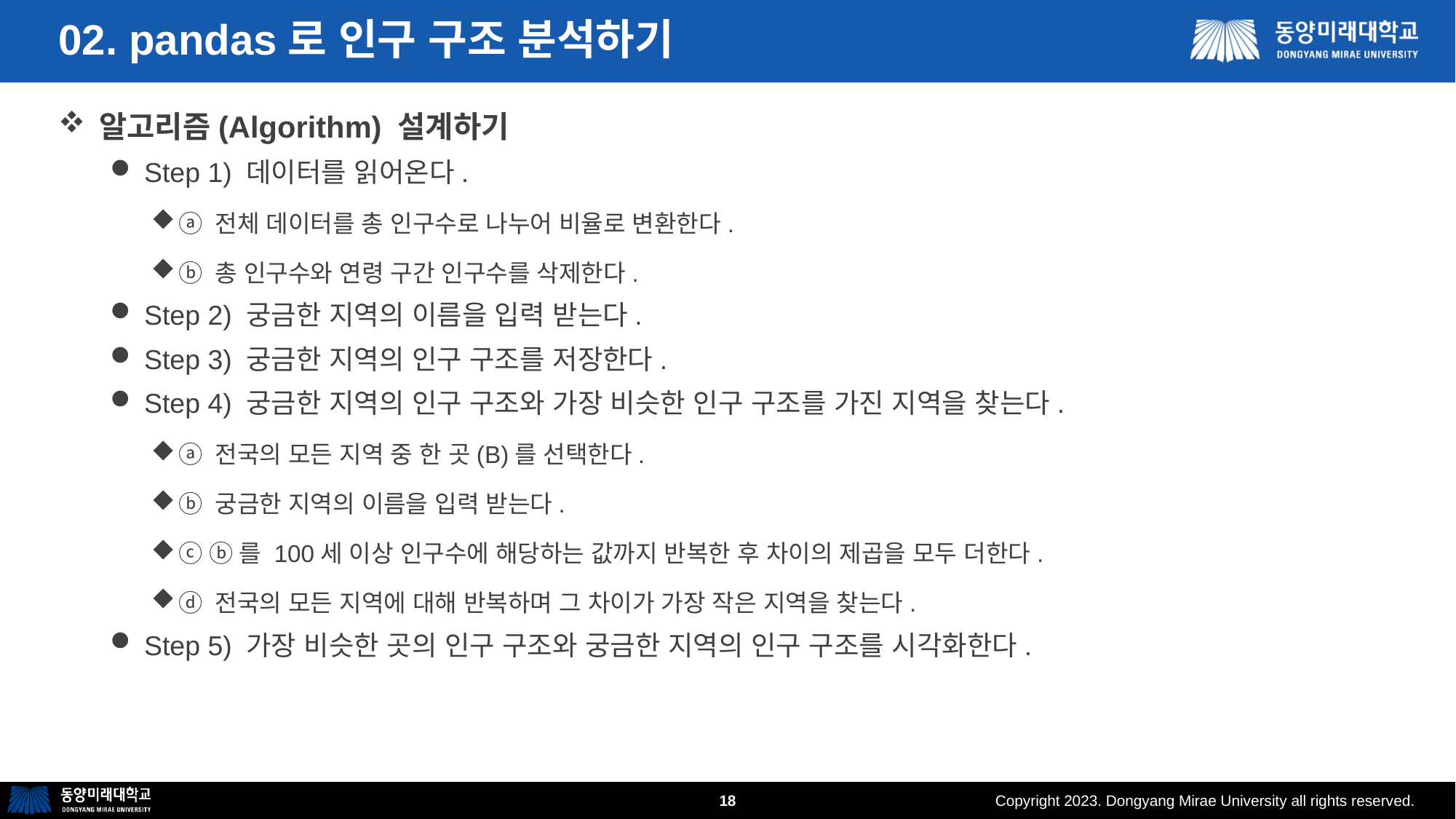

# 02. pandas로 인구 구조 분석하기
알고리즘(Algorithm) 설계하기
Step 1) 데이터를 읽어온다.
ⓐ 전체 데이터를 총 인구수로 나누어 비율로 변환한다.
ⓑ 총 인구수와 연령 구간 인구수를 삭제한다.
Step 2) 궁금한 지역의 이름을 입력 받는다.
Step 3) 궁금한 지역의 인구 구조를 저장한다.
Step 4) 궁금한 지역의 인구 구조와 가장 비슷한 인구 구조를 가진 지역을 찾는다.
ⓐ 전국의 모든 지역 중 한 곳(B)를 선택한다.
ⓑ 궁금한 지역의 이름을 입력 받는다.
ⓒ ⓑ를 100세 이상 인구수에 해당하는 값까지 반복한 후 차이의 제곱을 모두 더한다.
ⓓ 전국의 모든 지역에 대해 반복하며 그 차이가 가장 작은 지역을 찾는다.
Step 5) 가장 비슷한 곳의 인구 구조와 궁금한 지역의 인구 구조를 시각화한다.
18